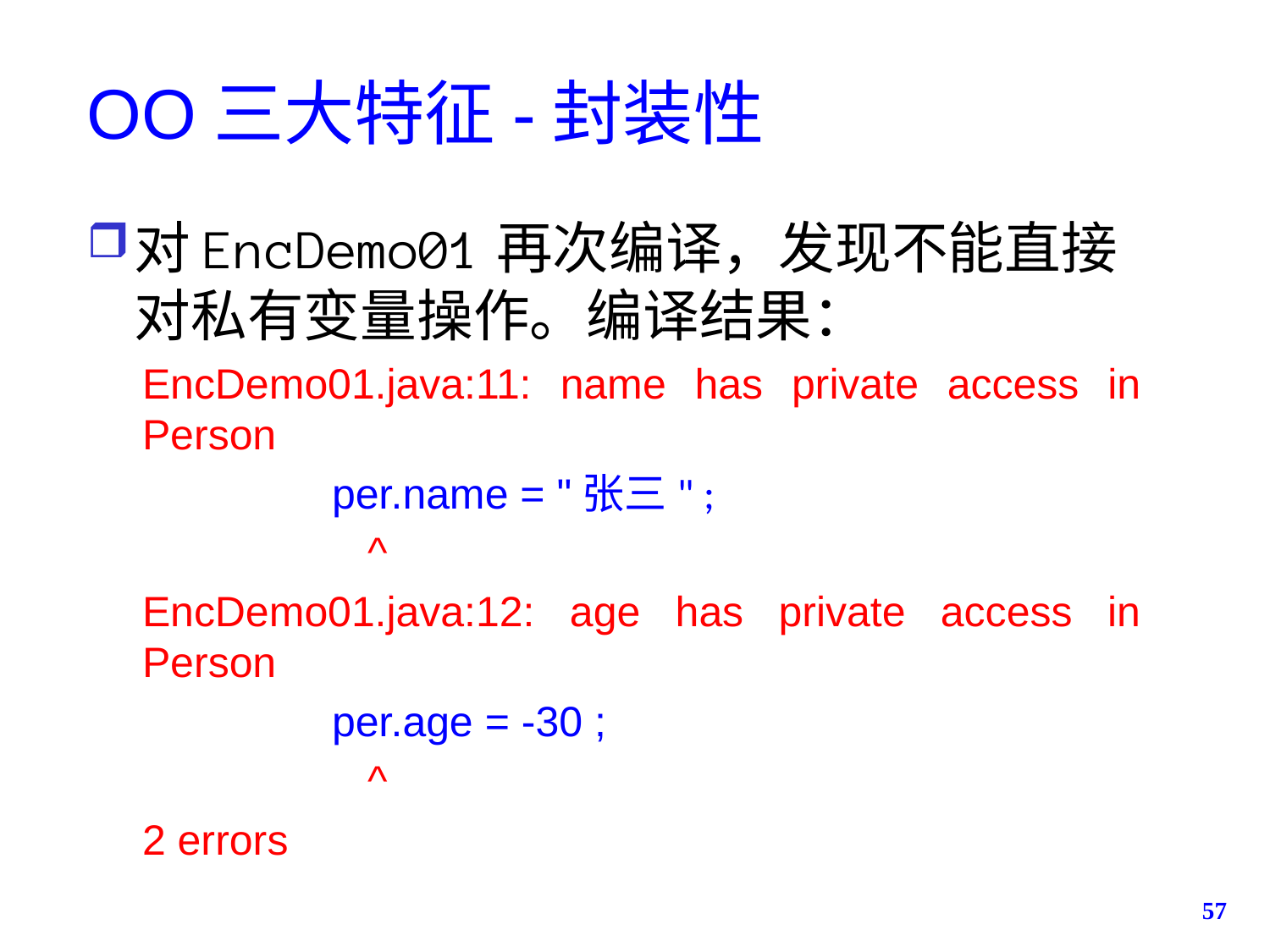

# OO三大特征-封装性
对EncDemo01再次编译，发现不能直接对私有变量操作。编译结果：
EncDemo01.java:11: name has private access in Person
                per.name = "张三" ;
                   ^
EncDemo01.java:12: age has private access in Person
                per.age = -30 ;
                   ^
2 errors
57